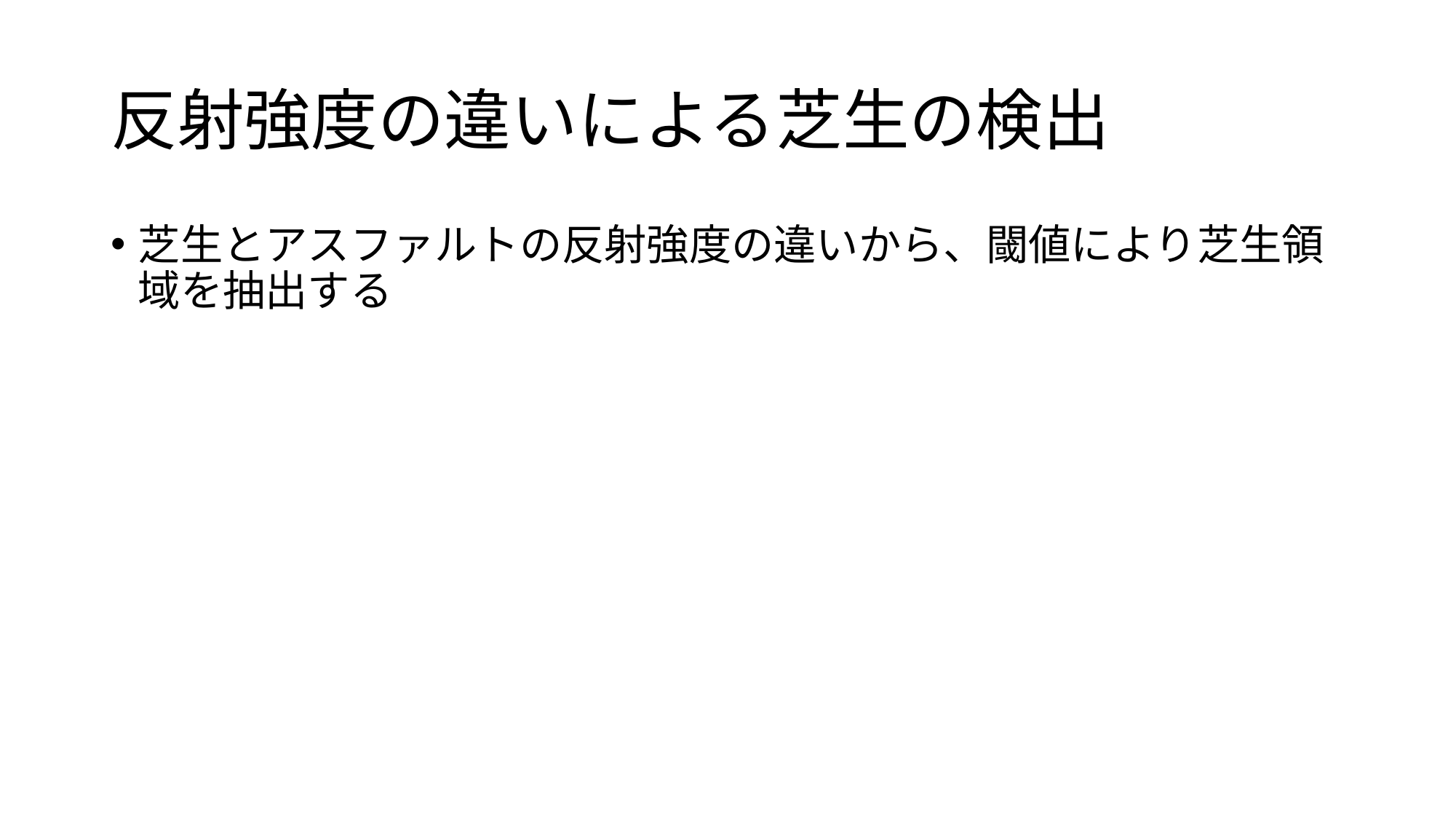

# 反射強度の違いによる芝生の検出
芝生とアスファルトの反射強度の違いから、閾値により芝生領域を抽出する